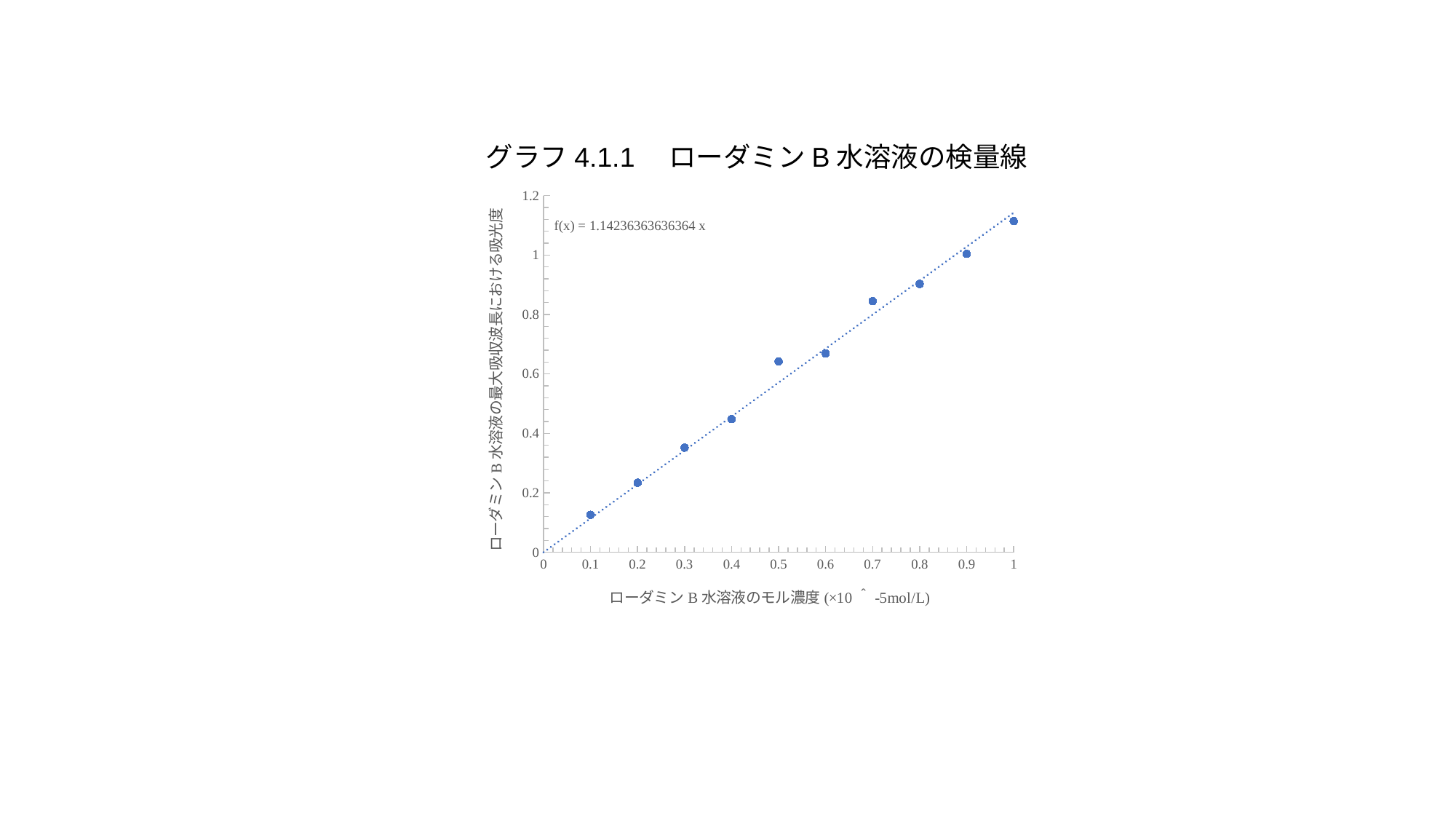

グラフ4.1.1　ローダミンB水溶液の検量線

### Chart

| Category |  |
|---|---|